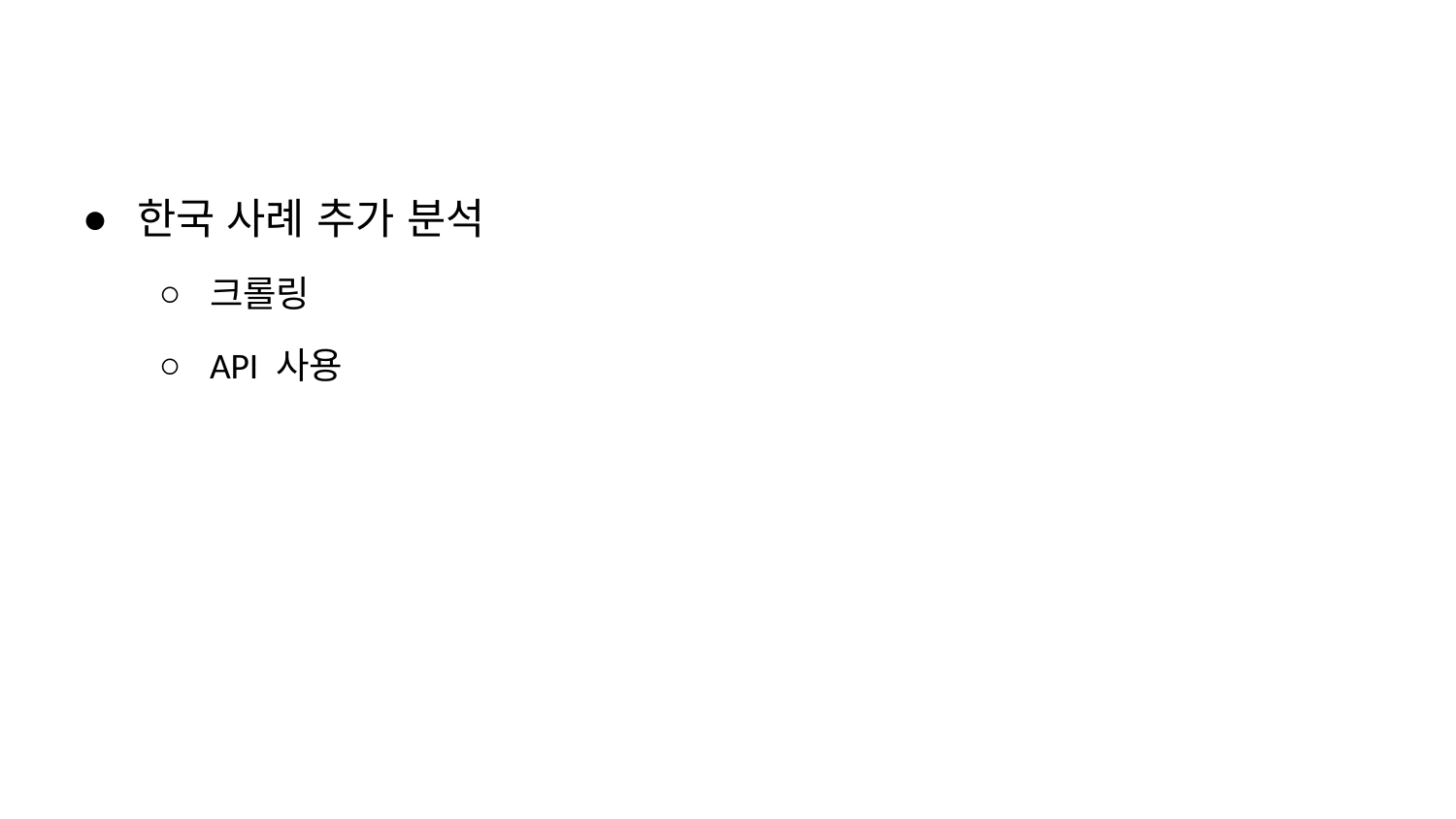

#
한국 사례 추가 분석
크롤링
API 사용